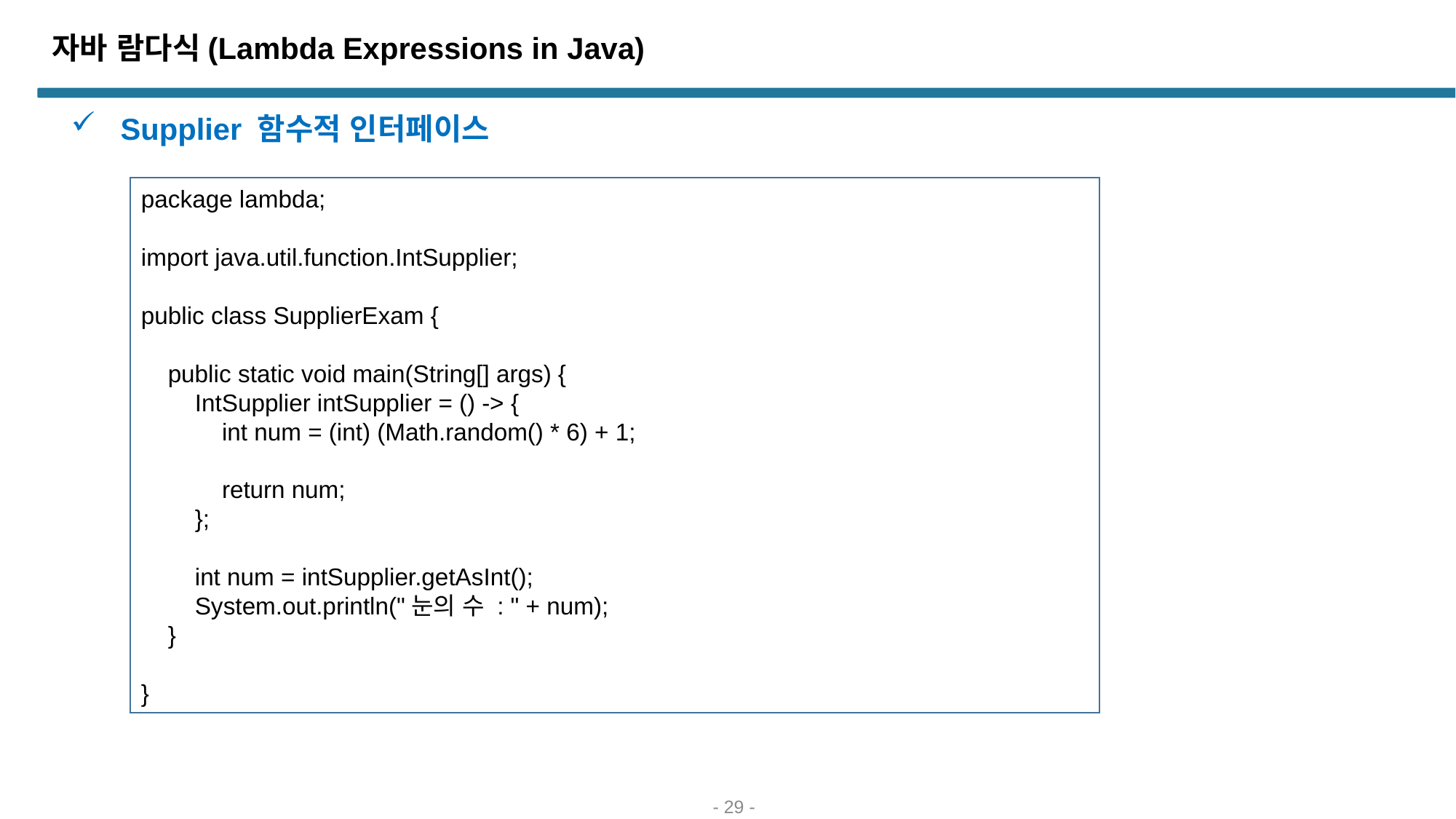

# 자바 람다식(Lambda Expressions in Java)
 Supplier 함수적 인터페이스
package lambda;

import java.util.function.IntSupplier;

public class SupplierExam {

    public static void main(String[] args) {
        IntSupplier intSupplier = () -> {
            int num = (int) (Math.random() * 6) + 1;

            return num;
        };

        int num = intSupplier.getAsInt();
        System.out.println("눈의 수 : " + num);
    }

}
- 29 -